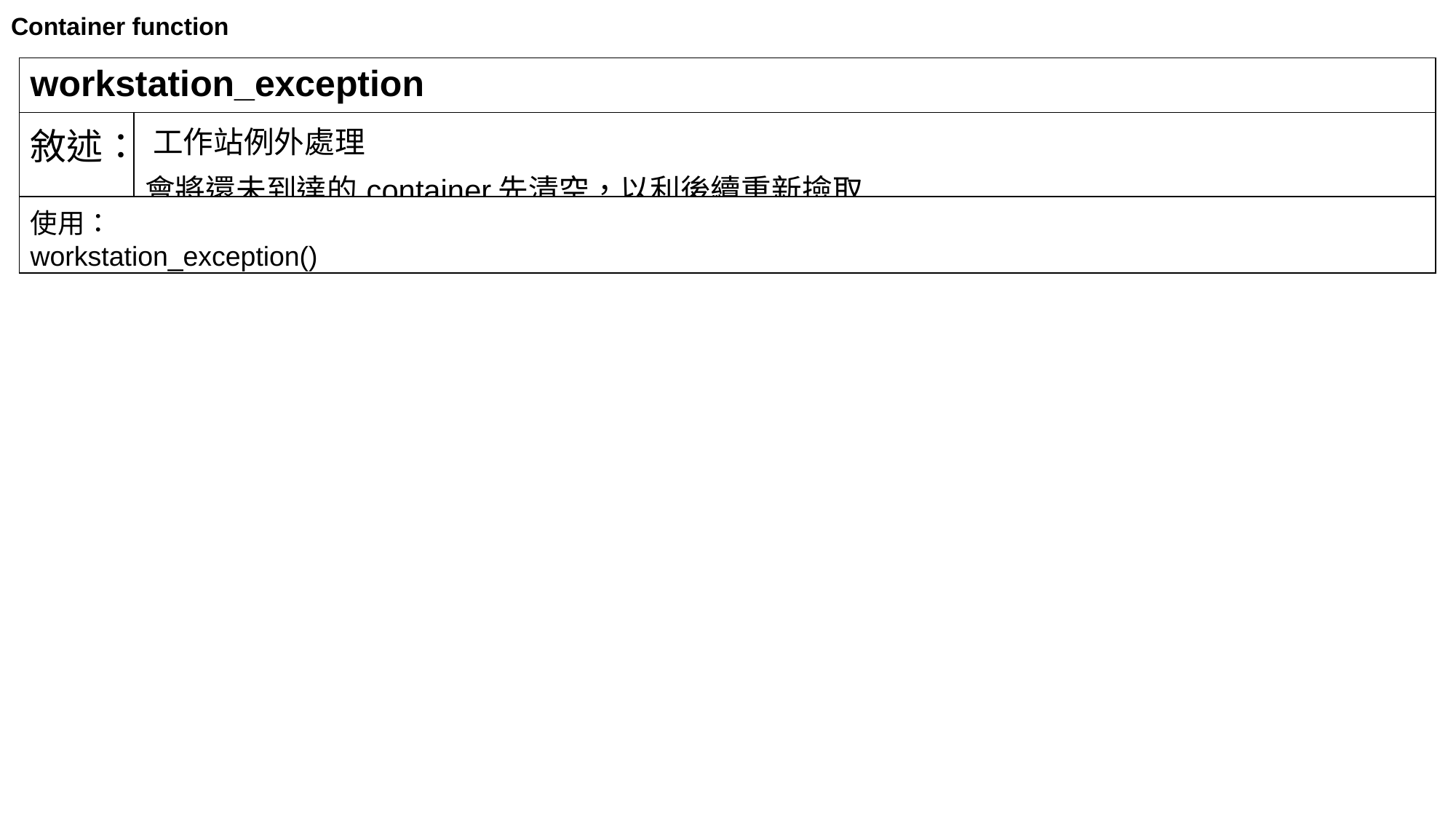

# Container function
| workstation\_exception |  |
| --- | --- |
| 敘述： | ﻿工作站例外處理 會將還未到達的container先清空，以利後續重新撿取 |
| 使用： workstation\_exception() |  |
﻿